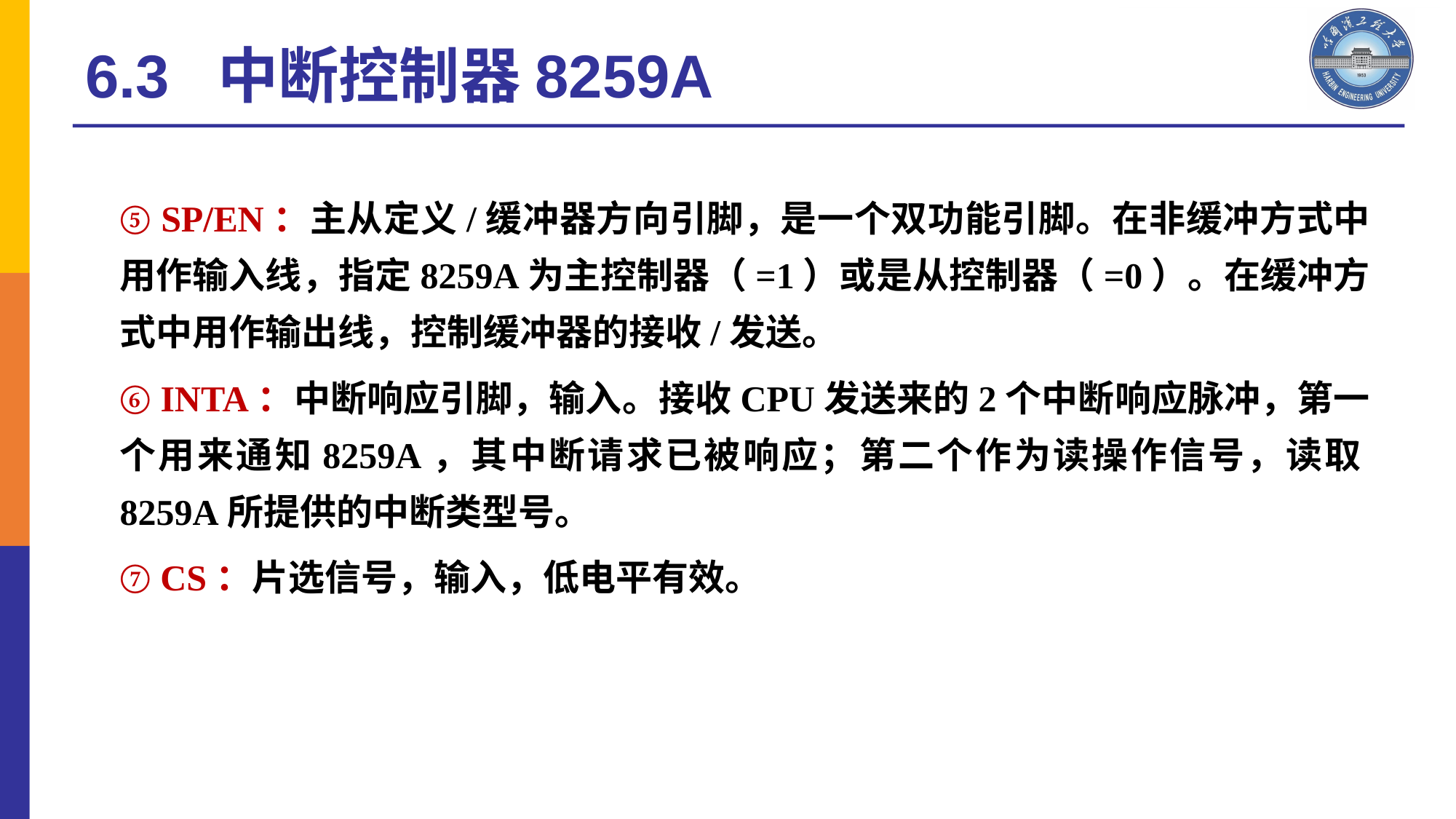

# 6.3  中断控制器8259A

⑤ SP/EN：主从定义/缓冲器方向引脚，是一个双功能引脚。在非缓冲方式中用作输入线，指定8259A为主控制器（=1）或是从控制器（=0）。在缓冲方式中用作输出线，控制缓冲器的接收/发送。
⑥ INTA：中断响应引脚，输入。接收CPU发送来的2个中断响应脉冲，第一个用来通知8259A，其中断请求已被响应；第二个作为读操作信号，读取8259A所提供的中断类型号。
⑦ CS：片选信号，输入，低电平有效。